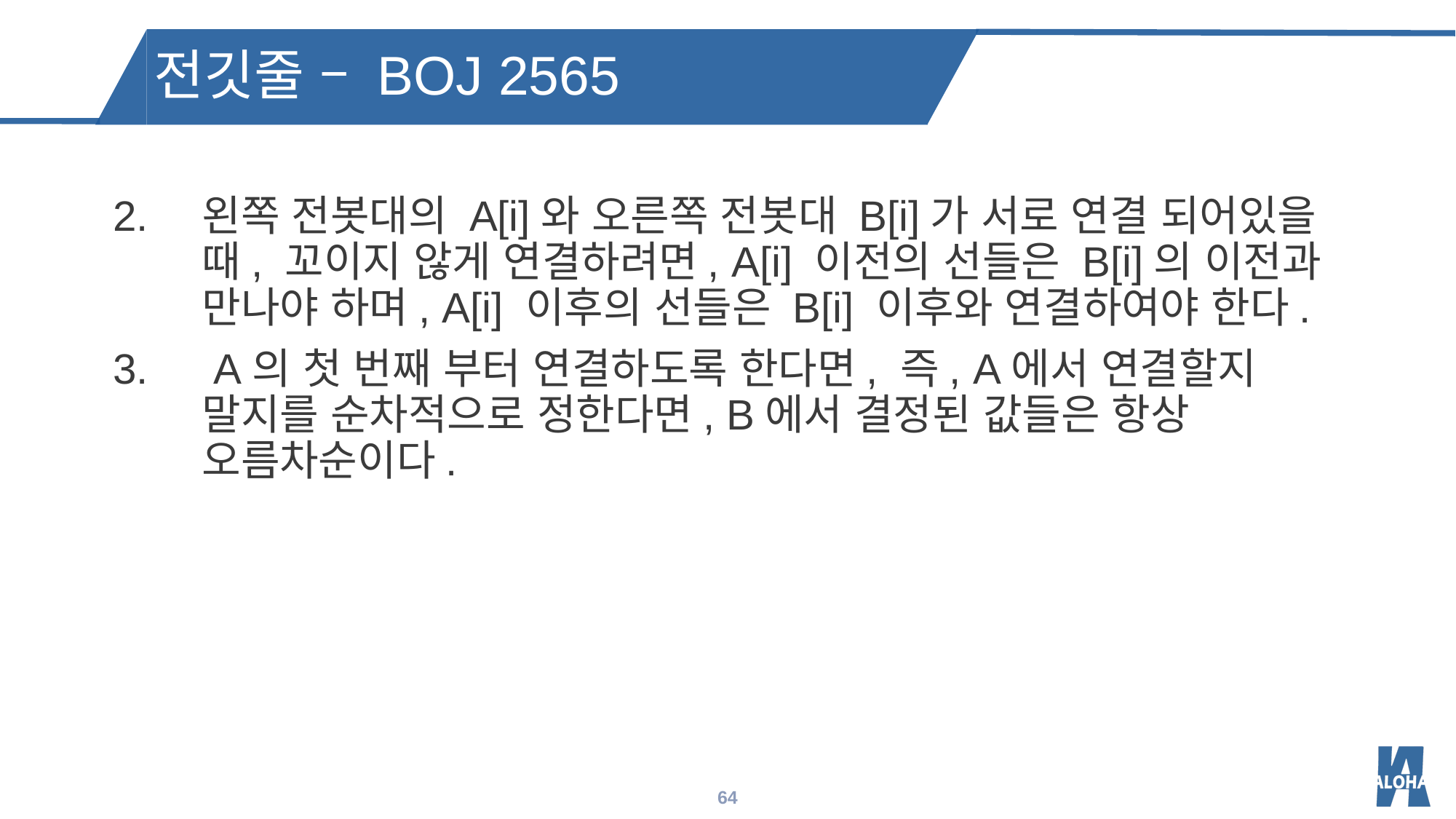

전깃줄 – BOJ 2565
왼쪽 전봇대의 A[i]와 오른쪽 전봇대 B[i]가 서로 연결 되어있을 때, 꼬이지 않게 연결하려면, A[i] 이전의 선들은 B[i]의 이전과 만나야 하며, A[i] 이후의 선들은 B[i] 이후와 연결하여야 한다.
 A의 첫 번째 부터 연결하도록 한다면, 즉, A에서 연결할지 말지를 순차적으로 정한다면, B에서 결정된 값들은 항상 오름차순이다.
64